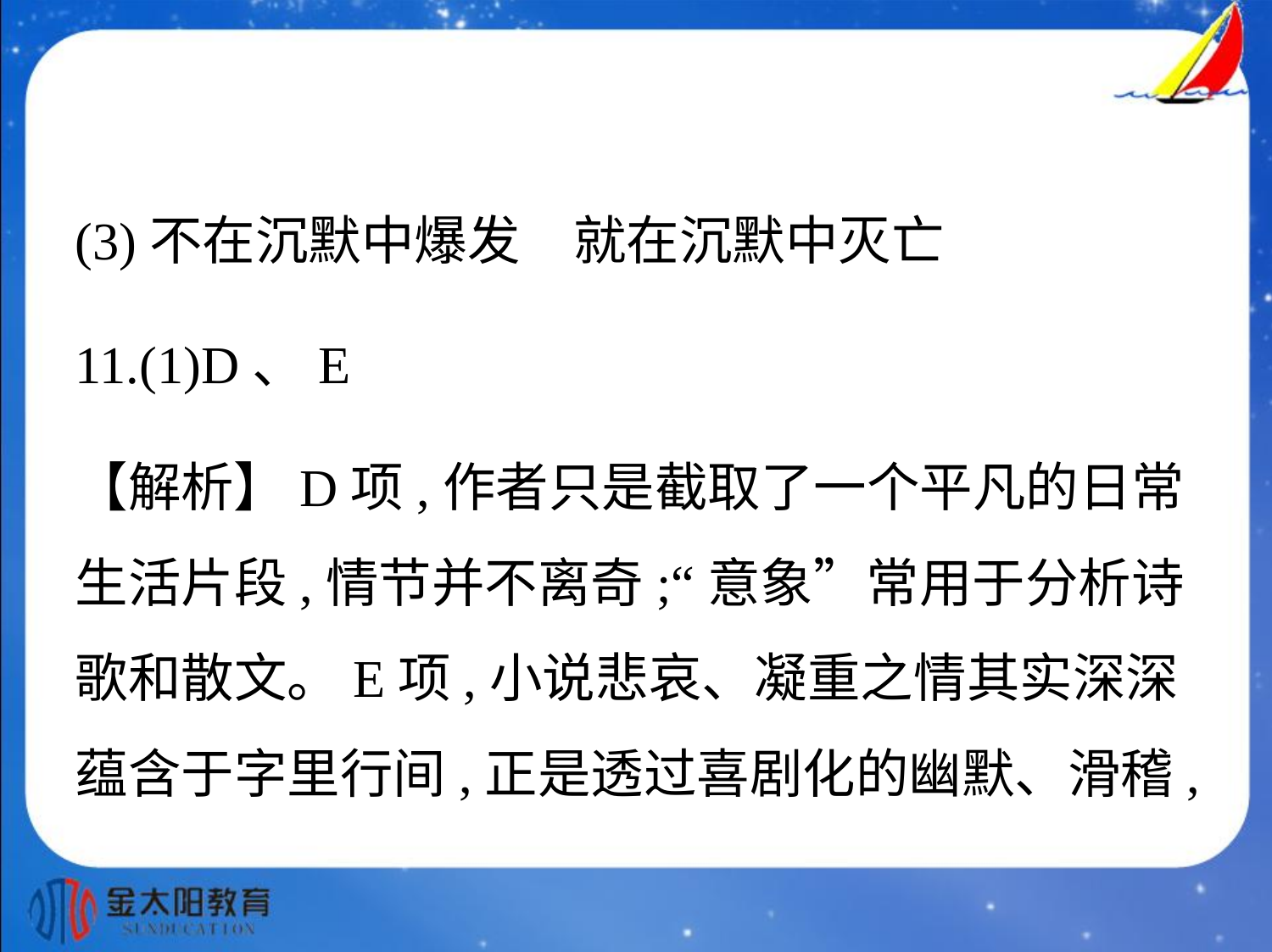

(3)不在沉默中爆发　就在沉默中灭亡
11.(1)D、E
【解析】D项,作者只是截取了一个平凡的日常
生活片段,情节并不离奇;“意象”常用于分析诗
歌和散文。E项,小说悲哀、凝重之情其实深深
蕴含于字里行间,正是透过喜剧化的幽默、滑稽,